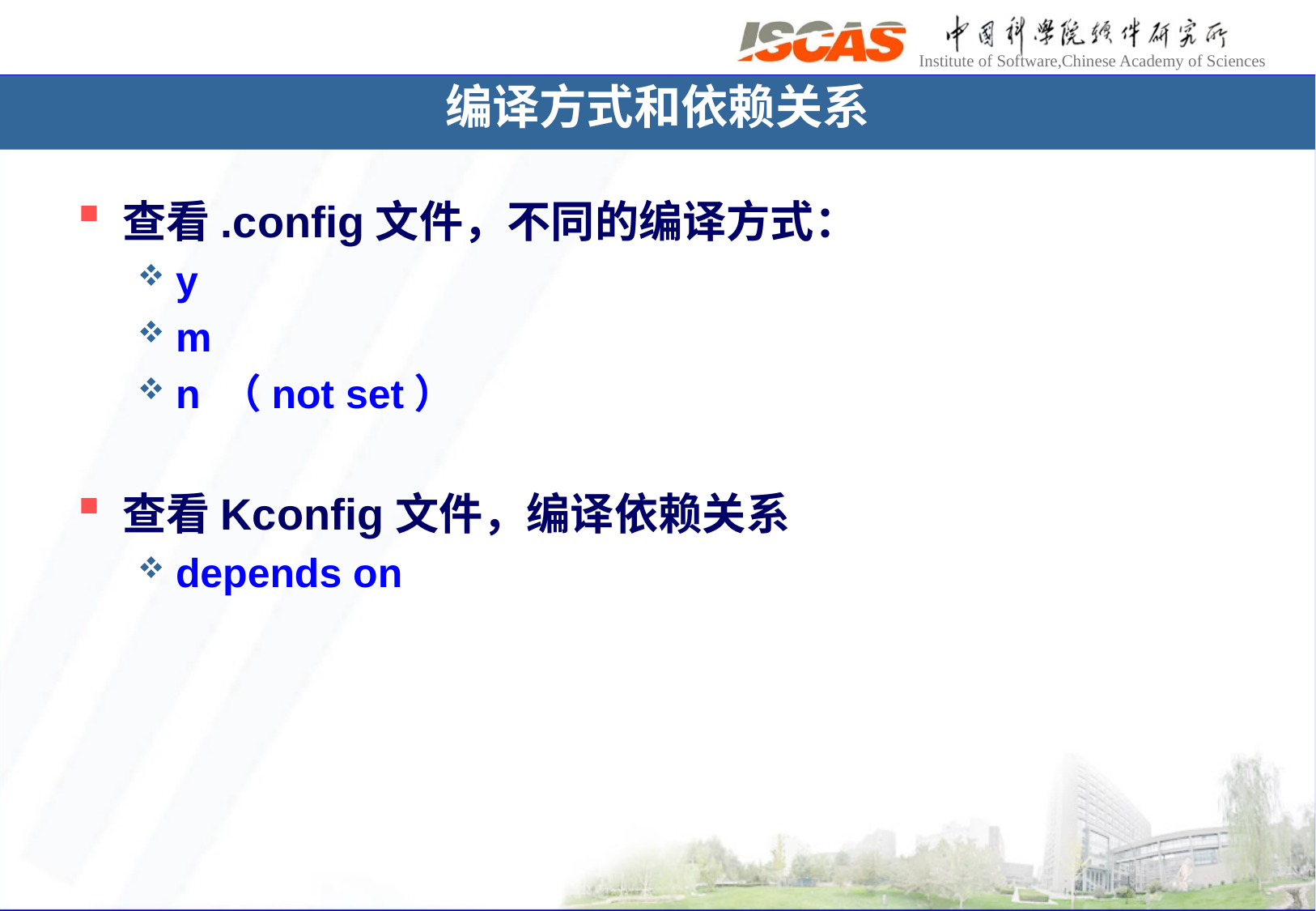

# 编译方式和依赖关系
查看.config文件，不同的编译方式：
y
m
n （not set）

查看Kconfig文件，编译依赖关系
depends on